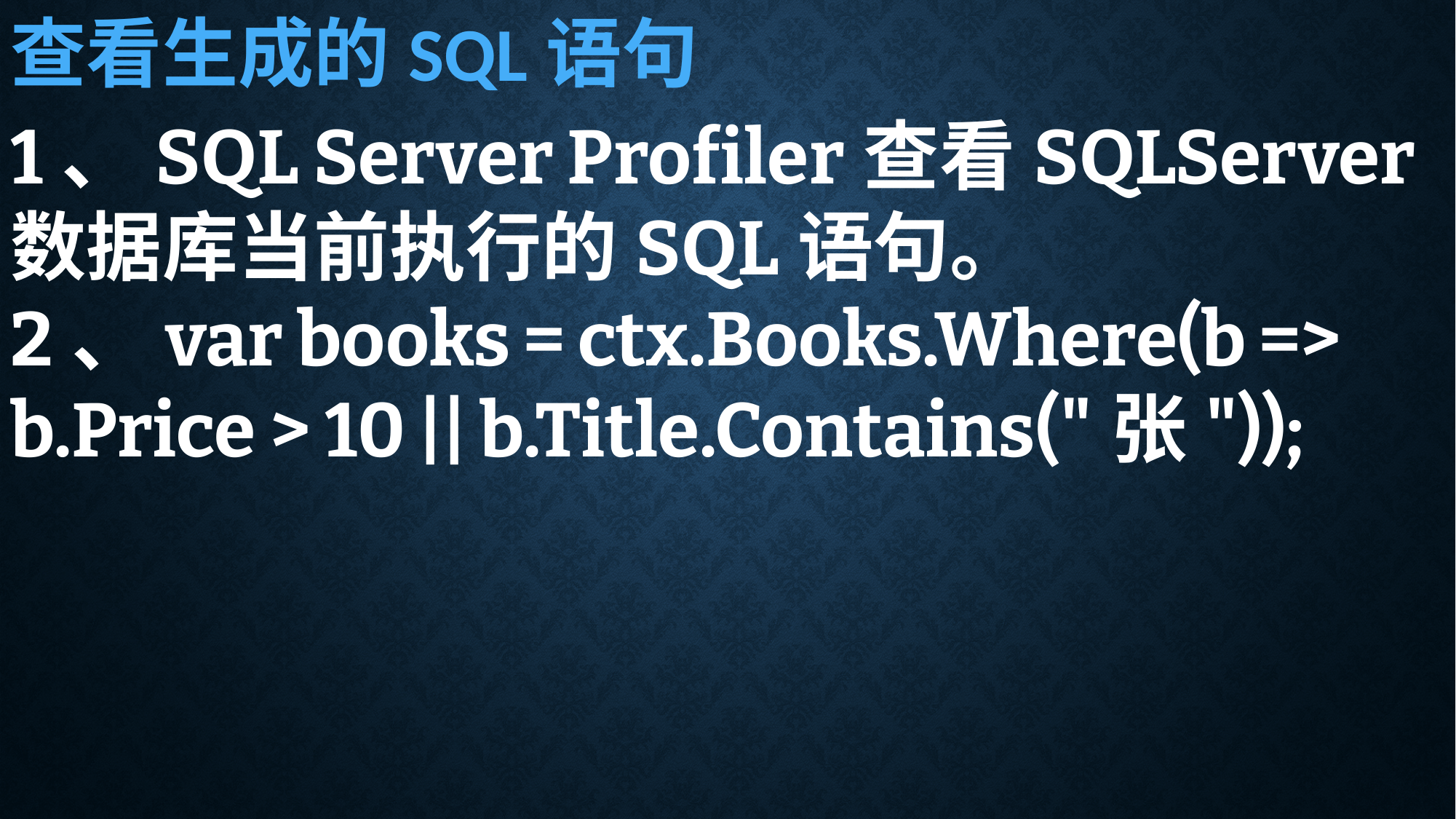

查看生成的SQL语句
1、SQL Server Profiler查看SQLServer数据库当前执行的SQL语句。
2、var books = ctx.Books.Where(b => b.Price > 10 || b.Title.Contains("张"));